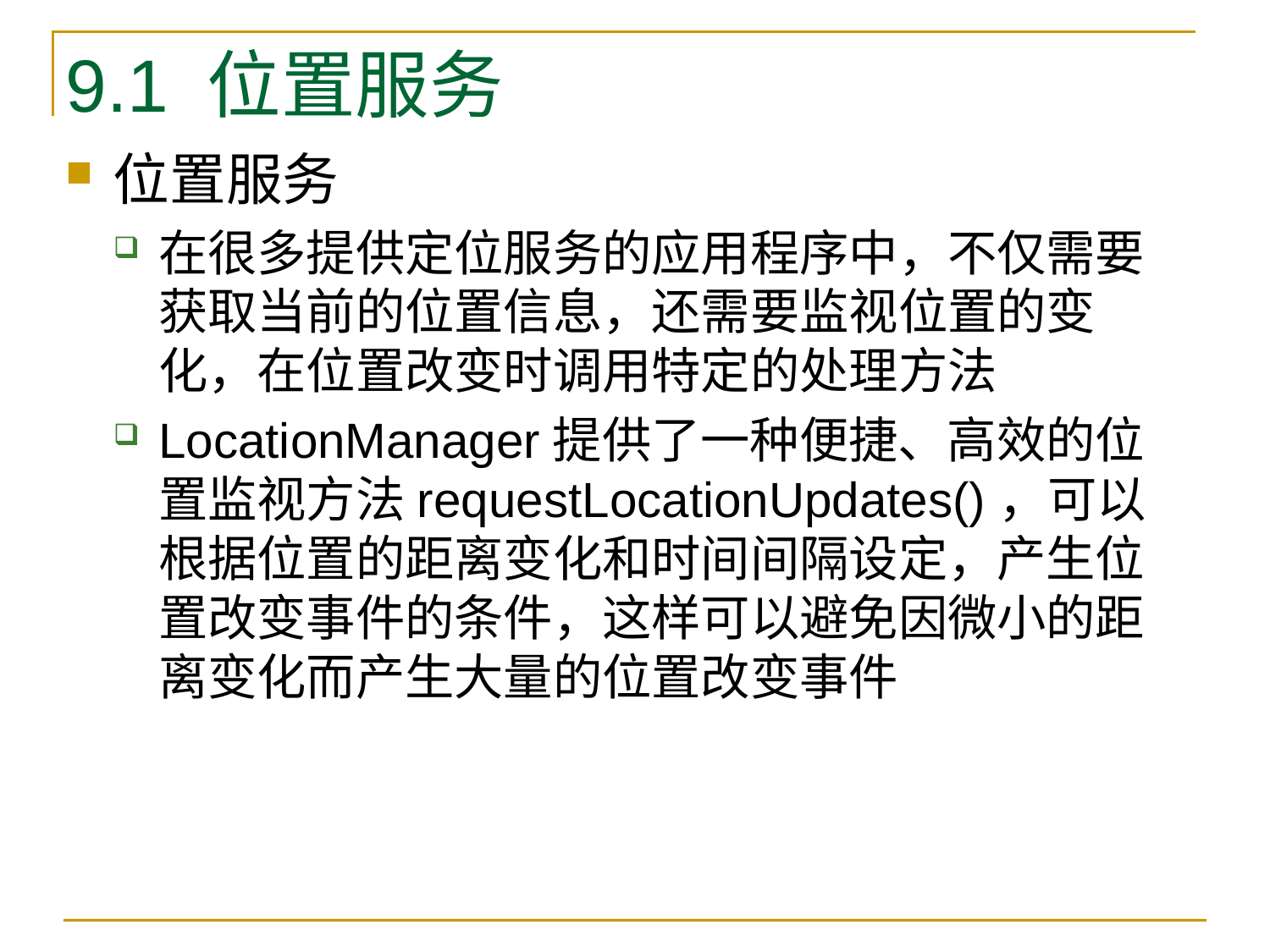

# 9.1 位置服务
位置服务
在很多提供定位服务的应用程序中，不仅需要获取当前的位置信息，还需要监视位置的变化，在位置改变时调用特定的处理方法
LocationManager提供了一种便捷、高效的位置监视方法requestLocationUpdates()，可以根据位置的距离变化和时间间隔设定，产生位置改变事件的条件，这样可以避免因微小的距离变化而产生大量的位置改变事件